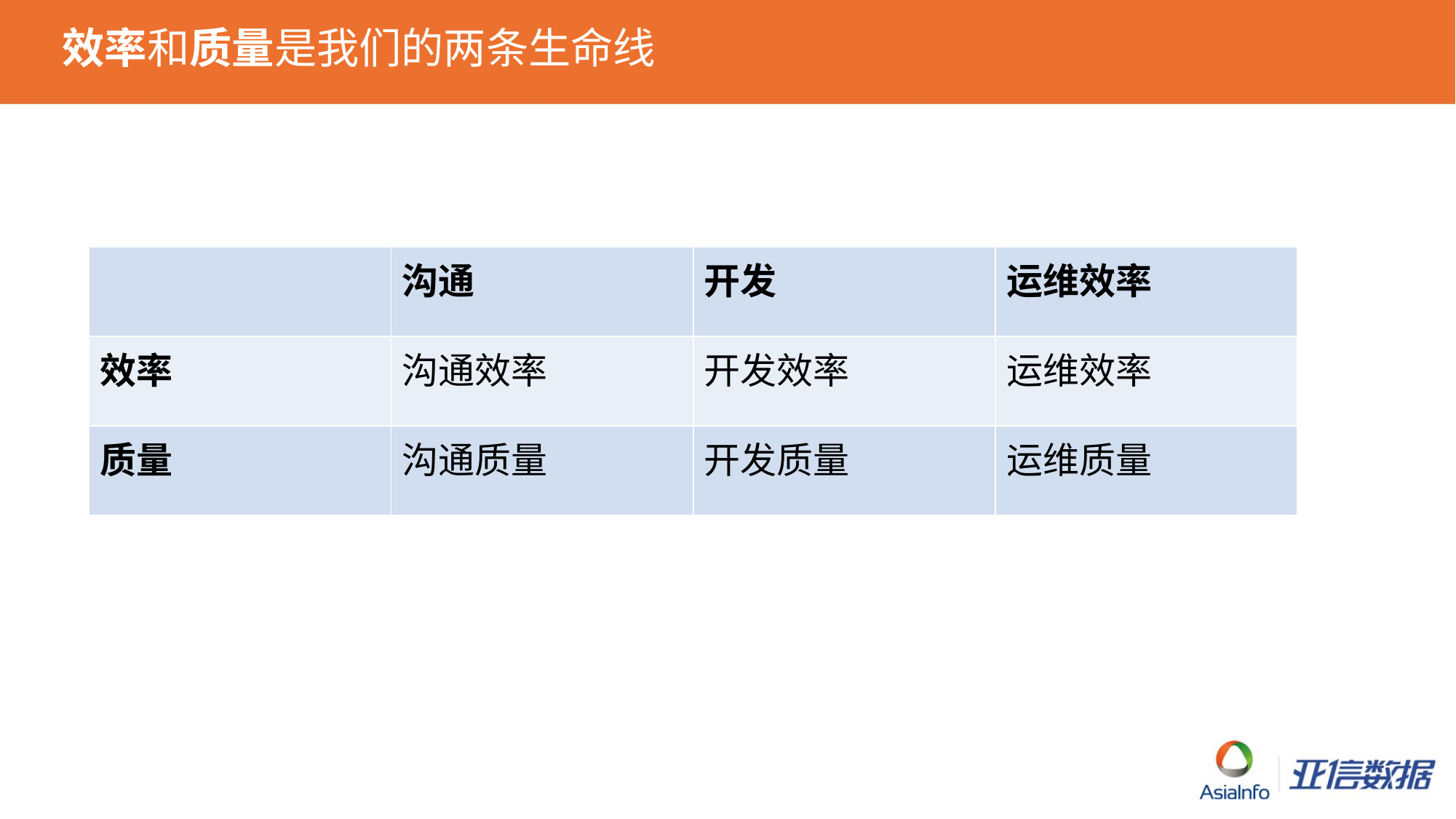

# 效率和质量是我们的两条生命线
|  | 沟通 | 开发 | 运维效率 |
| --- | --- | --- | --- |
| 效率 | 沟通效率 | 开发效率 | 运维效率 |
| 质量 | 沟通质量 | 开发质量 | 运维质量 |